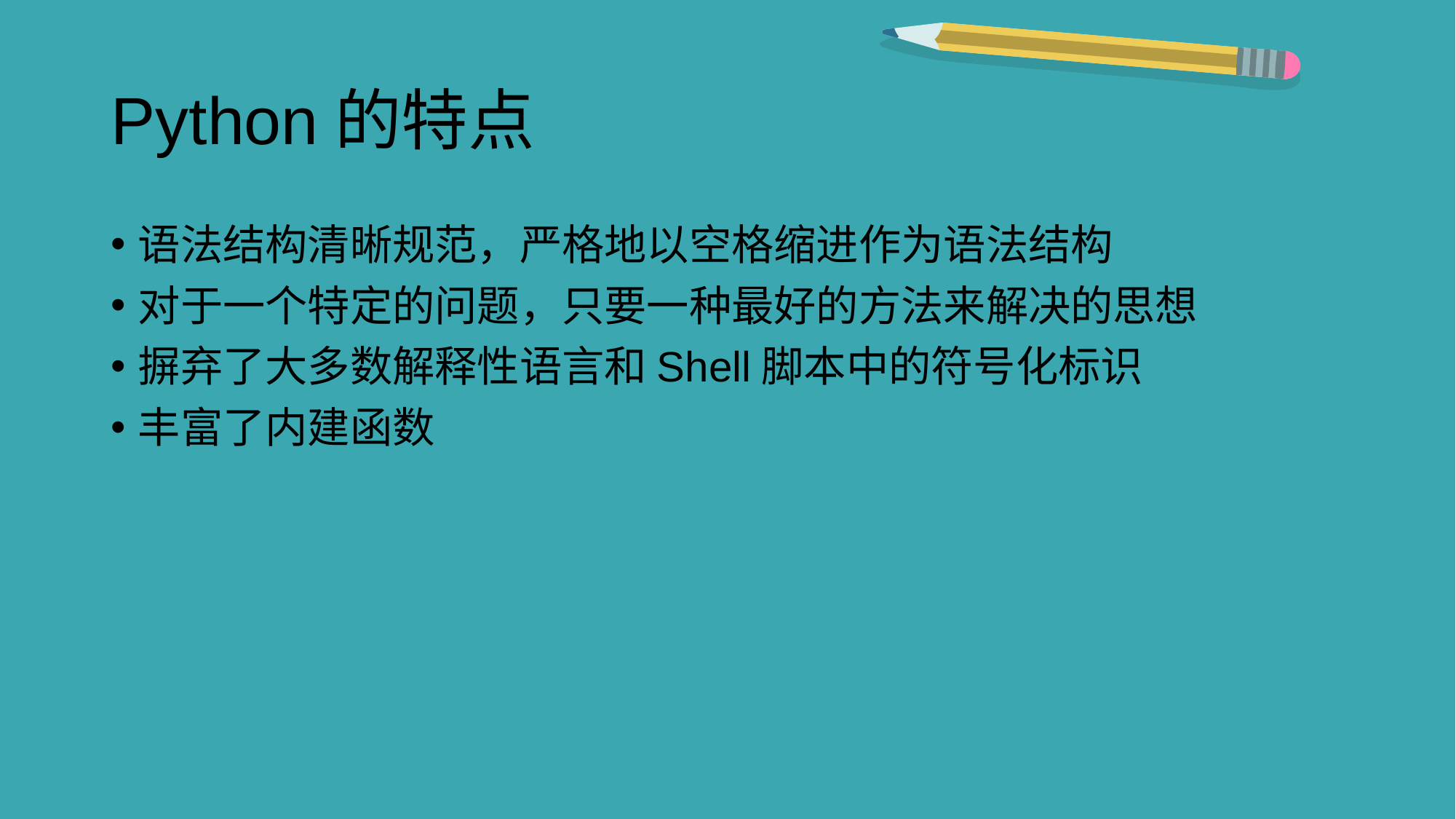

# Python的特点
语法结构清晰规范，严格地以空格缩进作为语法结构
对于一个特定的问题，只要一种最好的方法来解决的思想
摒弃了大多数解释性语言和Shell脚本中的符号化标识
丰富了内建函数